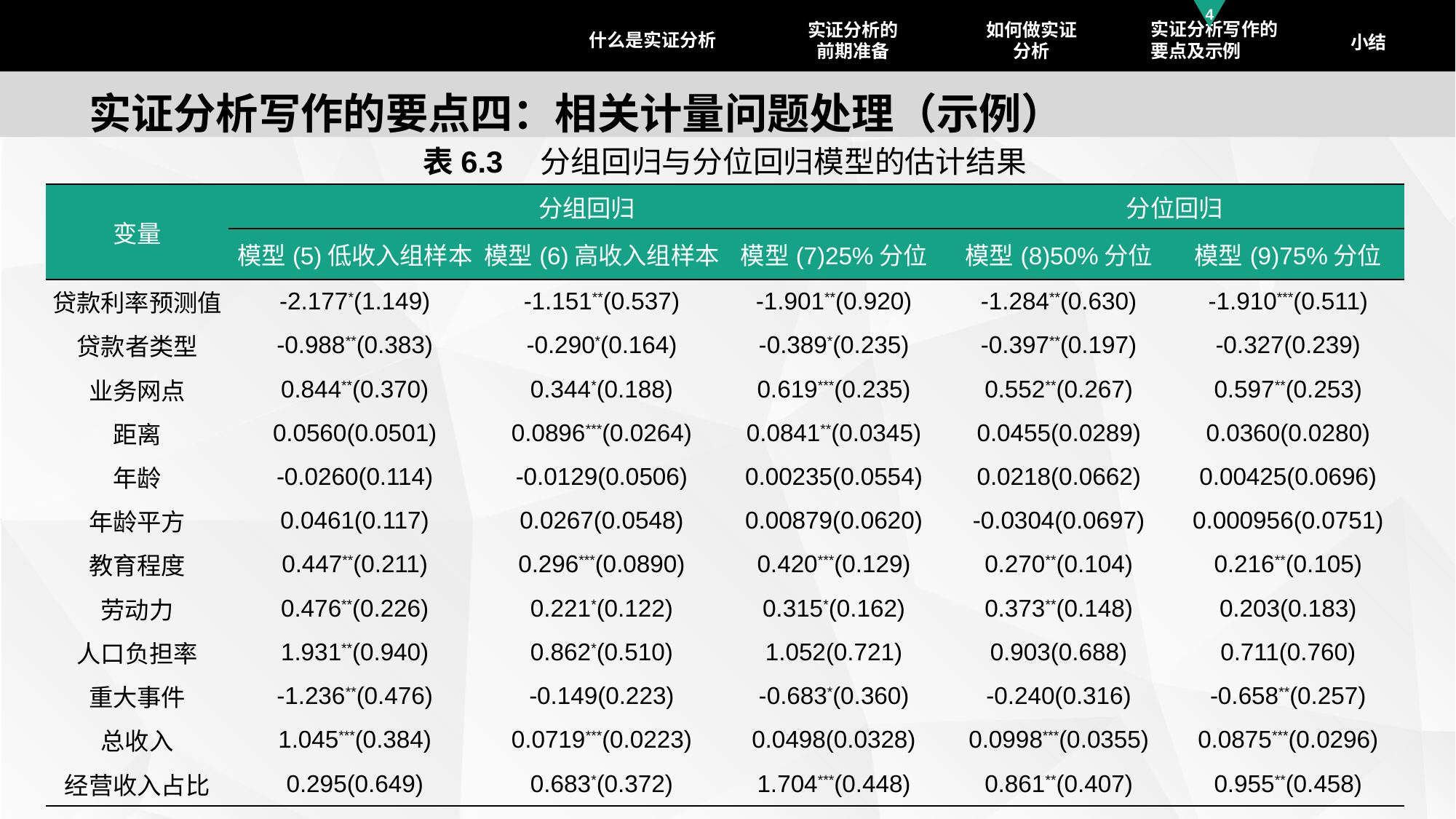

4
什么是实证分析
实证分析写作的要点及示例
如何做实证
分析
小结
实证分析的
前期准备

实证分析写作的要点四：相关计量问题处理（示例）
表6.3　分组回归与分位回归模型的估计结果
| 变量 | 分组回归 |  |  | 分位回归 |  |
| --- | --- | --- | --- | --- | --- |
|  | 模型(5)低收入组样本 | 模型(6)高收入组样本 | 模型(7)25%分位 | 模型(8)50%分位 | 模型(9)75%分位 |
| 贷款利率预测值 | -2.177\*(1.149) | -1.151\*\*(0.537) | -1.901\*\*(0.920) | -1.284\*\*(0.630) | -1.910\*\*\*(0.511) |
| 贷款者类型 | -0.988\*\*(0.383) | -0.290\*(0.164) | -0.389\*(0.235) | -0.397\*\*(0.197) | -0.327(0.239) |
| 业务网点 | 0.844\*\*(0.370) | 0.344\*(0.188) | 0.619\*\*\*(0.235) | 0.552\*\*(0.267) | 0.597\*\*(0.253) |
| 距离 | 0.0560(0.0501) | 0.0896\*\*\*(0.0264) | 0.0841\*\*(0.0345) | 0.0455(0.0289) | 0.0360(0.0280) |
| 年龄 | -0.0260(0.114) | -0.0129(0.0506) | 0.00235(0.0554) | 0.0218(0.0662) | 0.00425(0.0696) |
| 年龄平方 | 0.0461(0.117) | 0.0267(0.0548) | 0.00879(0.0620) | -0.0304(0.0697) | 0.000956(0.0751) |
| 教育程度 | 0.447\*\*(0.211) | 0.296\*\*\*(0.0890) | 0.420\*\*\*(0.129) | 0.270\*\*(0.104) | 0.216\*\*(0.105) |
| 劳动力 | 0.476\*\*(0.226) | 0.221\*(0.122) | 0.315\*(0.162) | 0.373\*\*(0.148) | 0.203(0.183) |
| 人口负担率 | 1.931\*\*(0.940) | 0.862\*(0.510) | 1.052(0.721) | 0.903(0.688) | 0.711(0.760) |
| 重大事件 | -1.236\*\*(0.476) | -0.149(0.223) | -0.683\*(0.360) | -0.240(0.316) | -0.658\*\*(0.257) |
| 总收入 | 1.045\*\*\*(0.384) | 0.0719\*\*\*(0.0223) | 0.0498(0.0328) | 0.0998\*\*\*(0.0355) | 0.0875\*\*\*(0.0296) |
| 经营收入占比 | 0.295(0.649) | 0.683\*(0.372) | 1.704\*\*\*(0.448) | 0.861\*\*(0.407) | 0.955\*\*(0.458) |